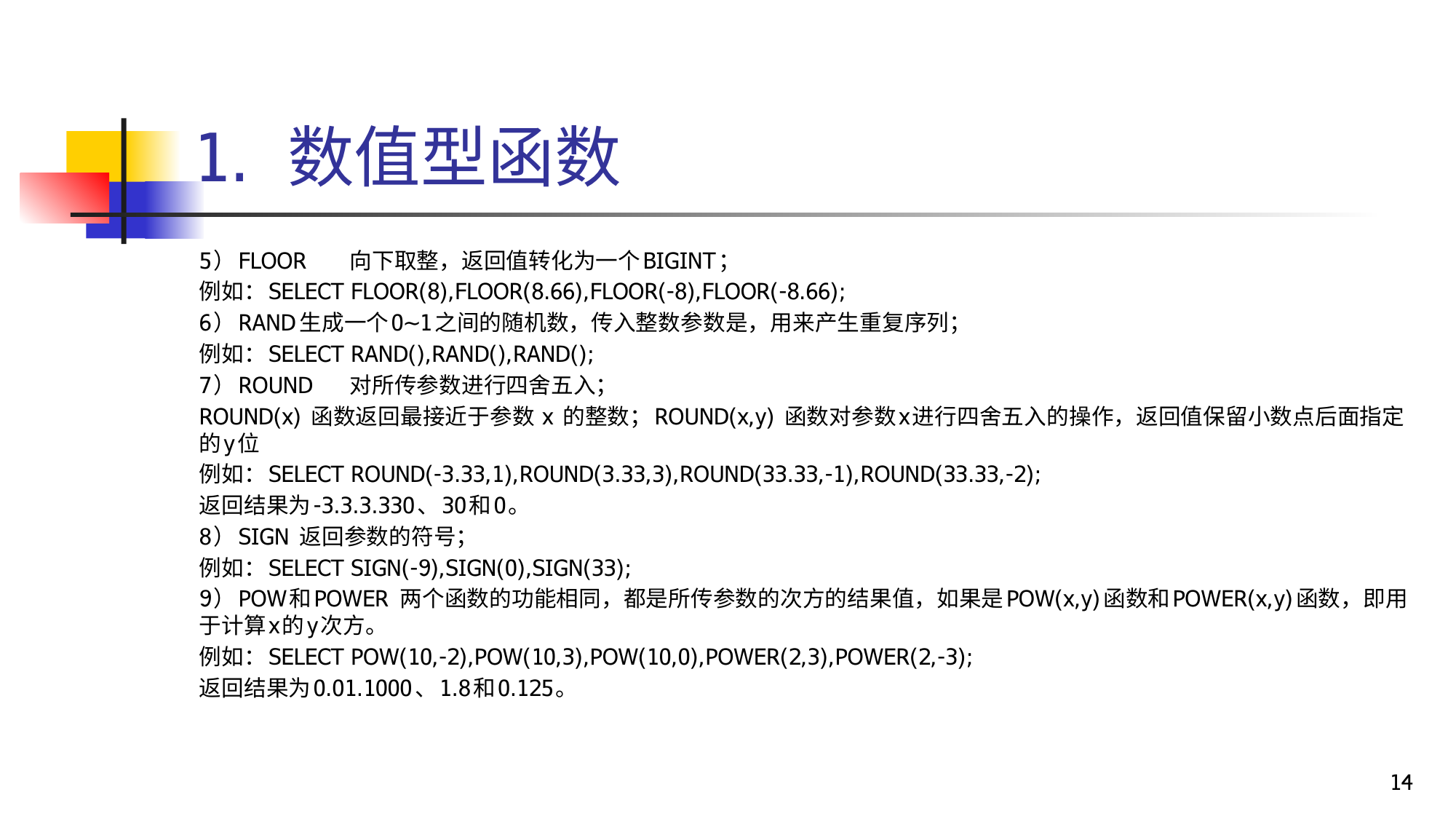

# 1. 数值型函数
5）FLOOR	向下取整，返回值转化为一个BIGINT；
例如：SELECT FLOOR(8),FLOOR(8.66),FLOOR(-8),FLOOR(-8.66);
6）RAND	生成一个0~1之间的随机数，传入整数参数是，用来产生重复序列；
例如：SELECT RAND(),RAND(),RAND();
7）ROUND	对所传参数进行四舍五入；
ROUND(x) 函数返回最接近于参数 x 的整数；ROUND(x,y) 函数对参数x进行四舍五入的操作，返回值保留小数点后面指定的y位
例如：SELECT ROUND(-3.33,1),ROUND(3.33,3),ROUND(33.33,-1),ROUND(33.33,-2);
返回结果为-3.3.3.330、30和0。
8）SIGN	返回参数的符号；
例如：SELECT SIGN(-9),SIGN(0),SIGN(33);
9）POW和POWER	两个函数的功能相同，都是所传参数的次方的结果值，如果是POW(x,y)函数和POWER(x,y)函数，即用于计算x的y次方。
例如：SELECT POW(10,-2),POW(10,3),POW(10,0),POWER(2,3),POWER(2,-3);
返回结果为0.01.1000、1.8和0.125。

14